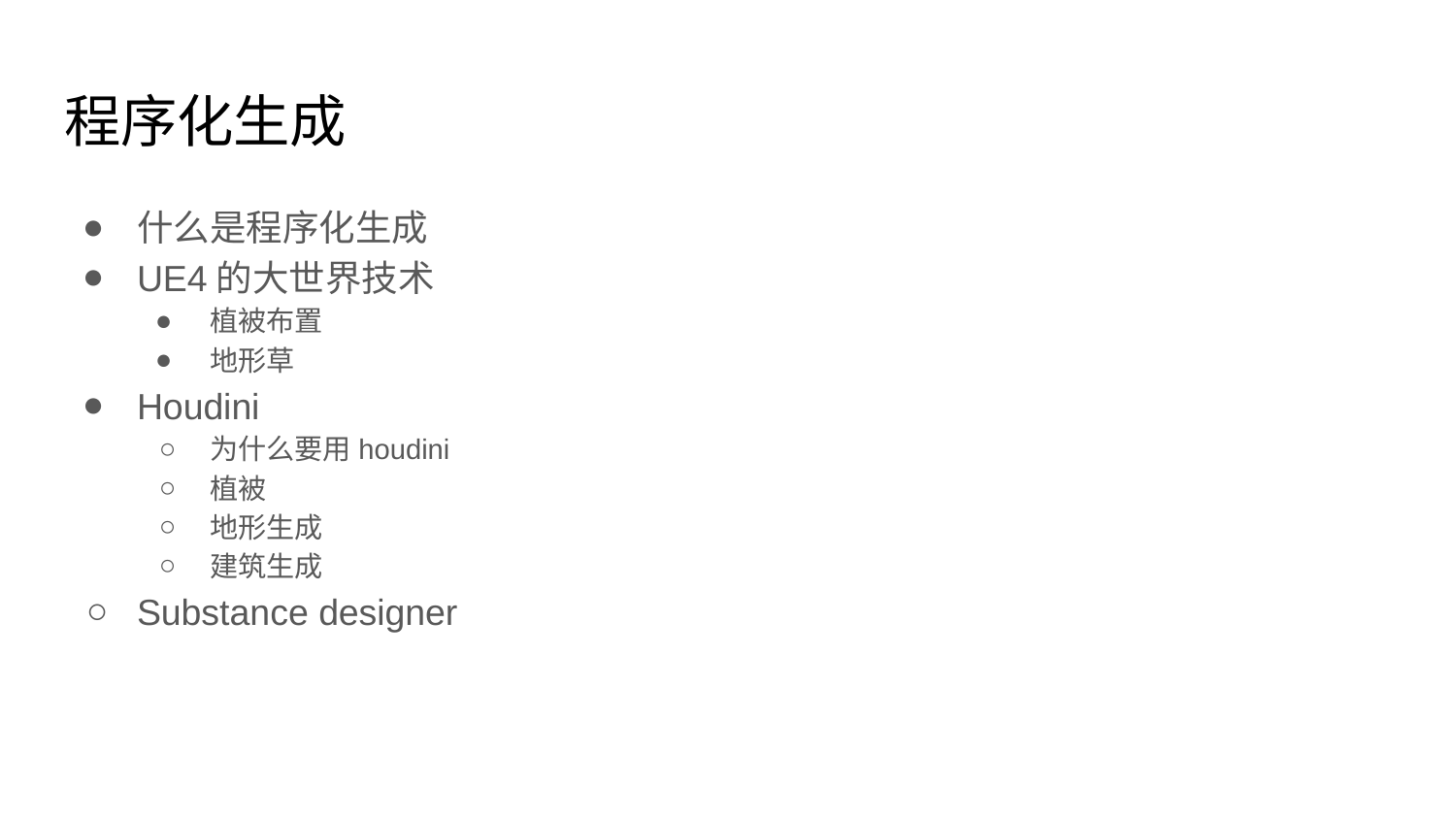

# 程序化生成
什么是程序化生成
UE4的大世界技术
植被布置
地形草
Houdini
为什么要用houdini
植被
地形生成
建筑生成
Substance designer